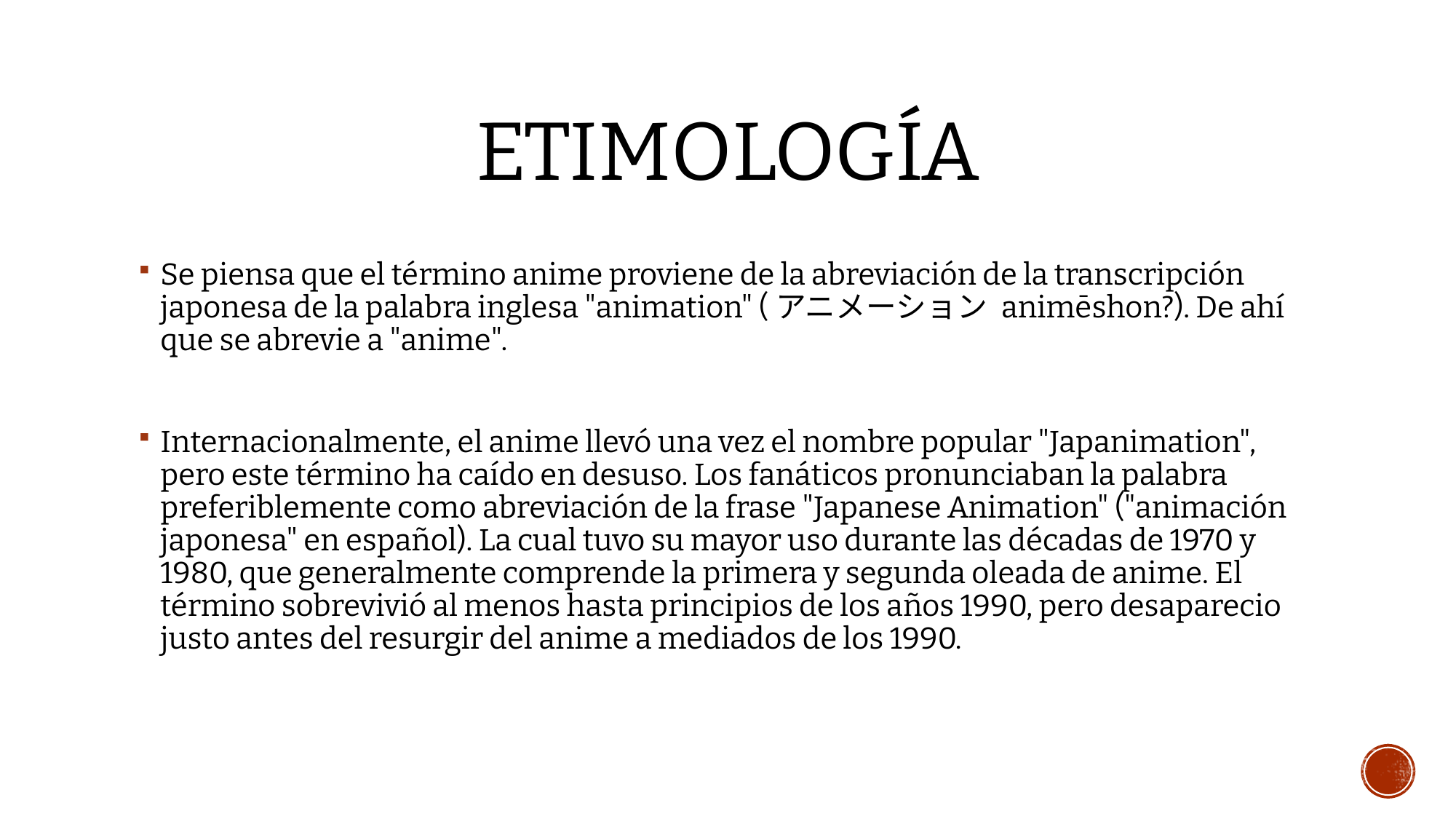

# Etimología
Se piensa que el término anime proviene de la abreviación de la transcripción japonesa de la palabra inglesa "animation" (アニメーション animēshon?). De ahí que se abrevie a "anime".

Internacionalmente, el anime llevó una vez el nombre popular "Japanimation", pero este término ha caído en desuso. Los fanáticos pronunciaban la palabra preferiblemente como abreviación de la frase "Japanese Animation" ("animación japonesa" en español). La cual tuvo su mayor uso durante las décadas de 1970 y 1980, que generalmente comprende la primera y segunda oleada de anime. El término sobrevivió al menos hasta principios de los años 1990, pero desaparecio justo antes del resurgir del anime a mediados de los 1990.